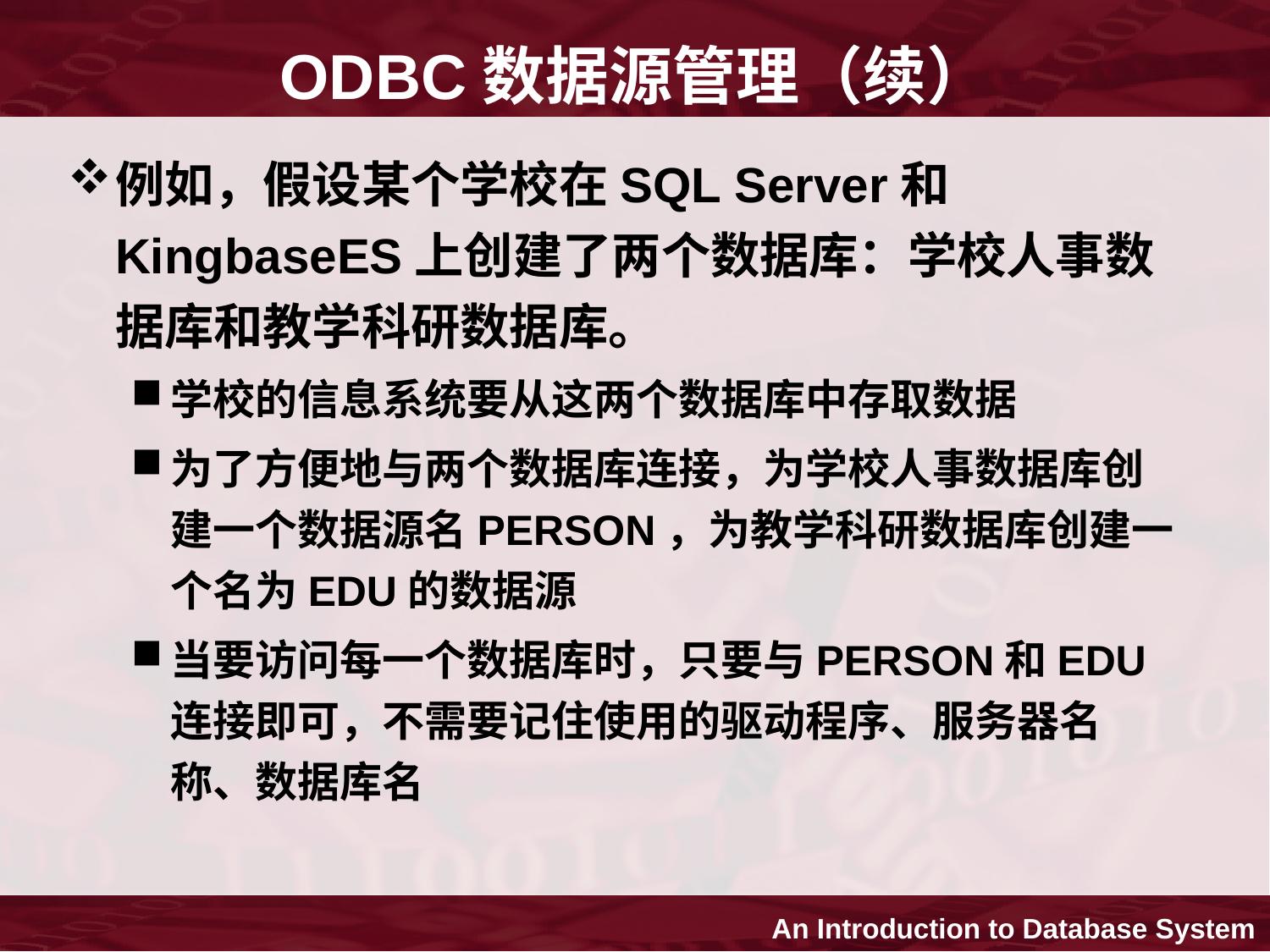

# ODBC数据源管理（续）
例如，假设某个学校在SQL Server和KingbaseES上创建了两个数据库：学校人事数据库和教学科研数据库。
学校的信息系统要从这两个数据库中存取数据
为了方便地与两个数据库连接，为学校人事数据库创建一个数据源名PERSON，为教学科研数据库创建一个名为EDU的数据源
当要访问每一个数据库时，只要与PERSON和EDU连接即可，不需要记住使用的驱动程序、服务器名称、数据库名